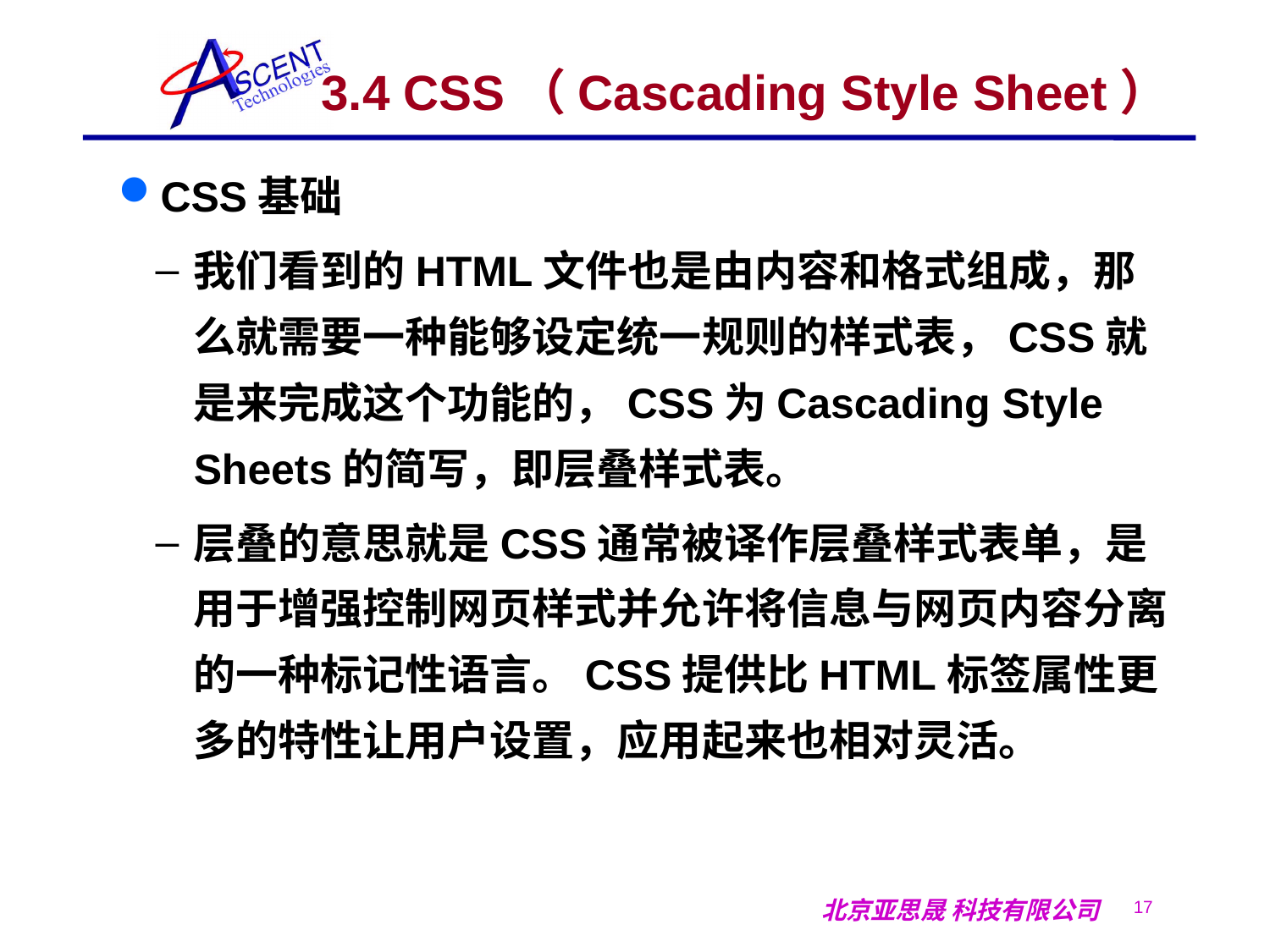

# 3.4 CSS（Cascading Style Sheet）
CSS基础
我们看到的HTML文件也是由内容和格式组成，那么就需要一种能够设定统一规则的样式表，CSS就是来完成这个功能的，CSS为Cascading Style Sheets的简写，即层叠样式表。
层叠的意思就是CSS通常被译作层叠样式表单，是用于增强控制网页样式并允许将信息与网页内容分离的一种标记性语言。CSS提供比HTML标签属性更多的特性让用户设置，应用起来也相对灵活。